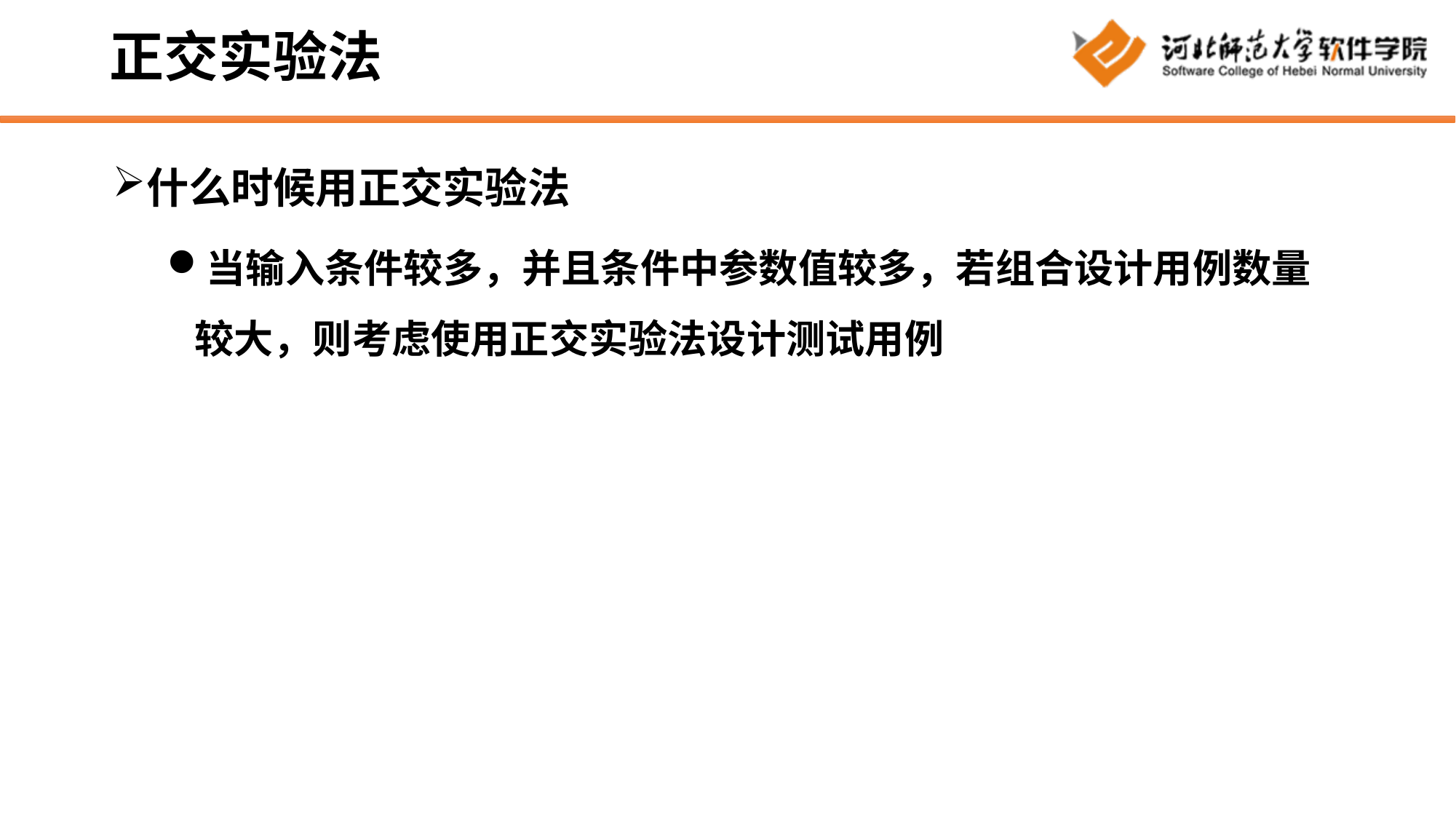

# 正交实验法
什么时候用正交实验法
当输入条件较多，并且条件中参数值较多，若组合设计用例数量较大，则考虑使用正交实验法设计测试用例